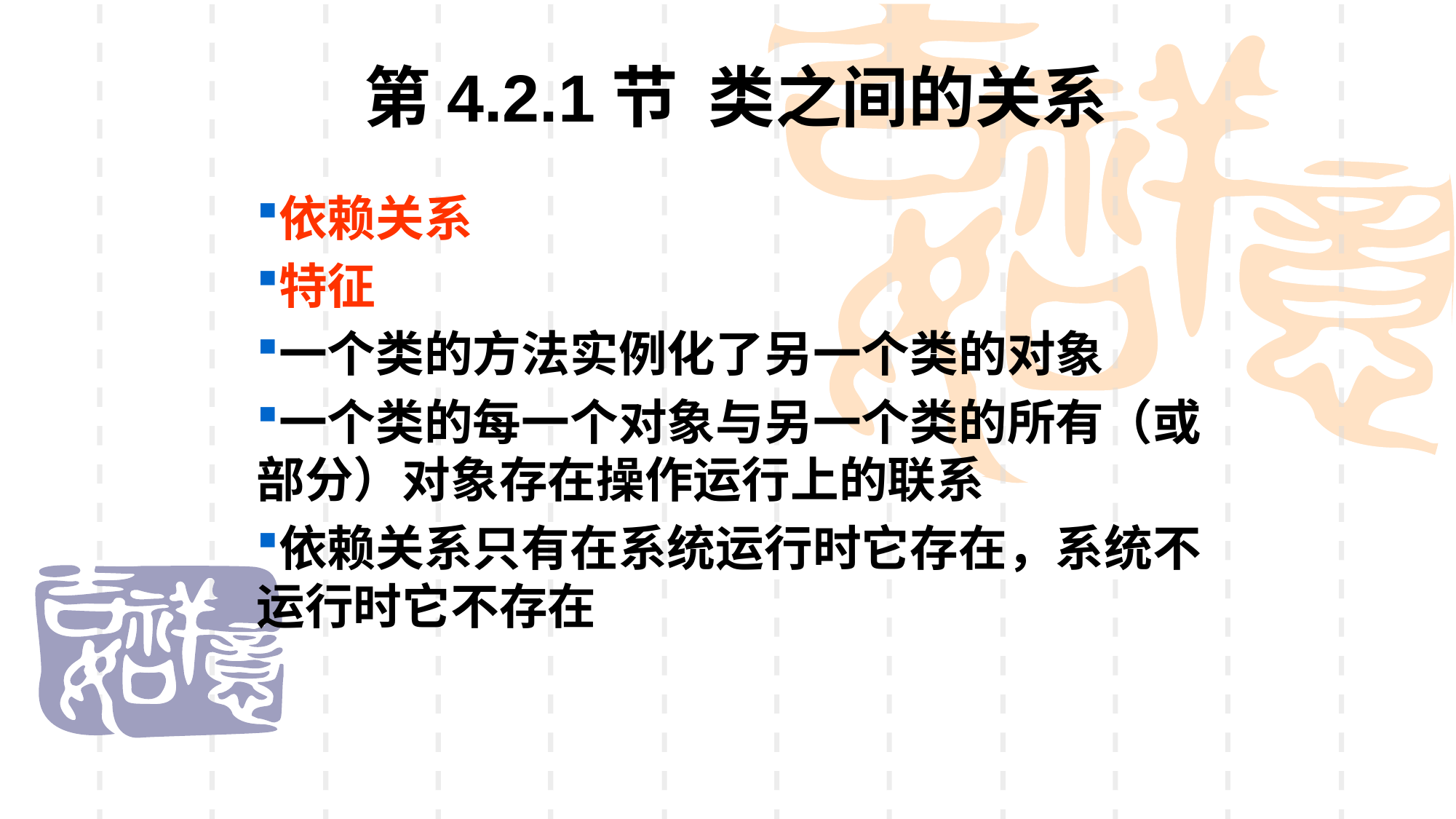

# 第4.2.1节  类之间的关系
依赖关系
特征
一个类的方法实例化了另一个类的对象
一个类的每一个对象与另一个类的所有（或部分）对象存在操作运行上的联系
依赖关系只有在系统运行时它存在，系统不运行时它不存在